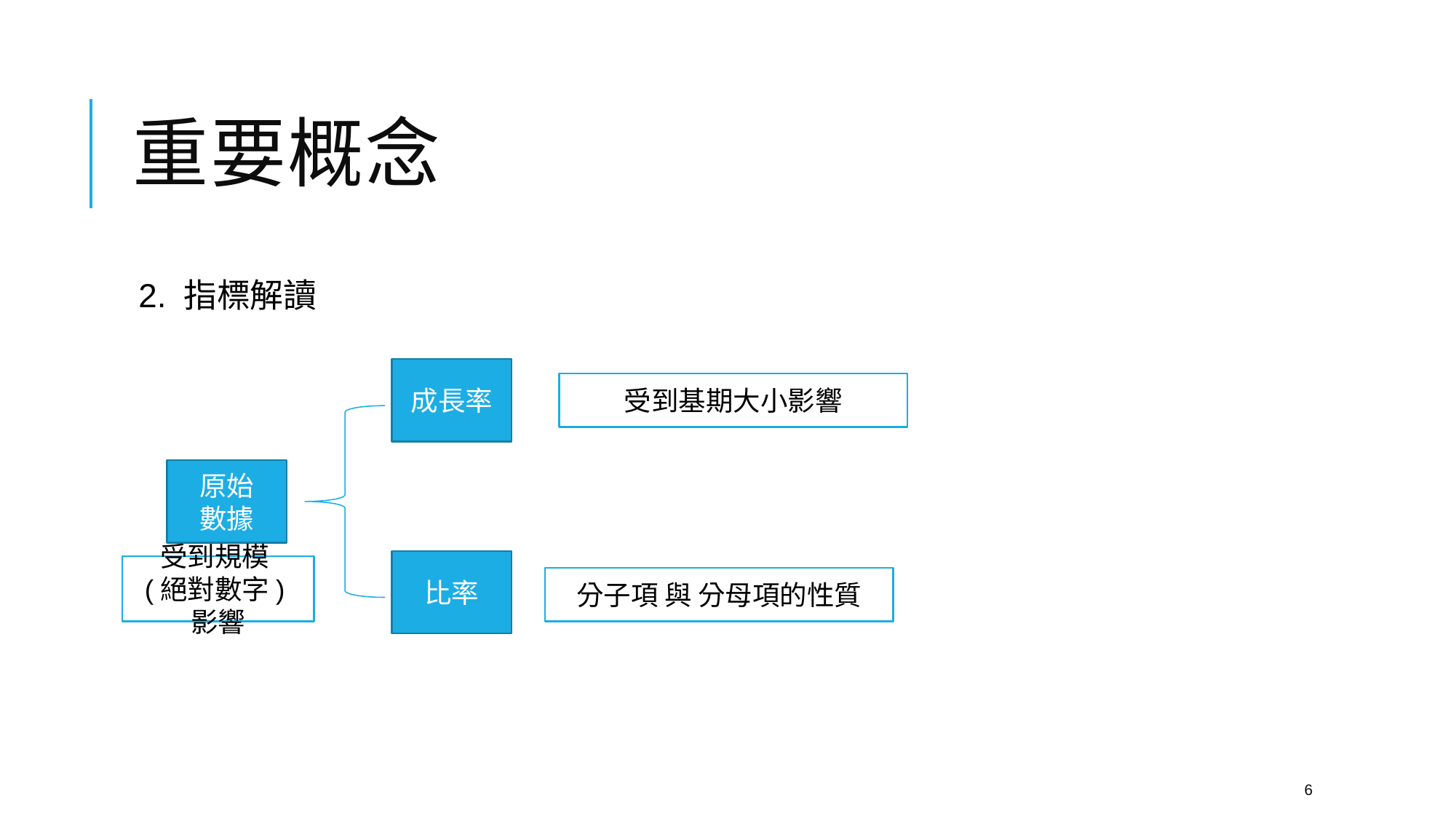

# 重要概念
2. 指標解讀
成長率
受到基期大小影響

原始
數據
比率
受到規模  (絕對數字)影響
分子項 與 分母項的性質
6